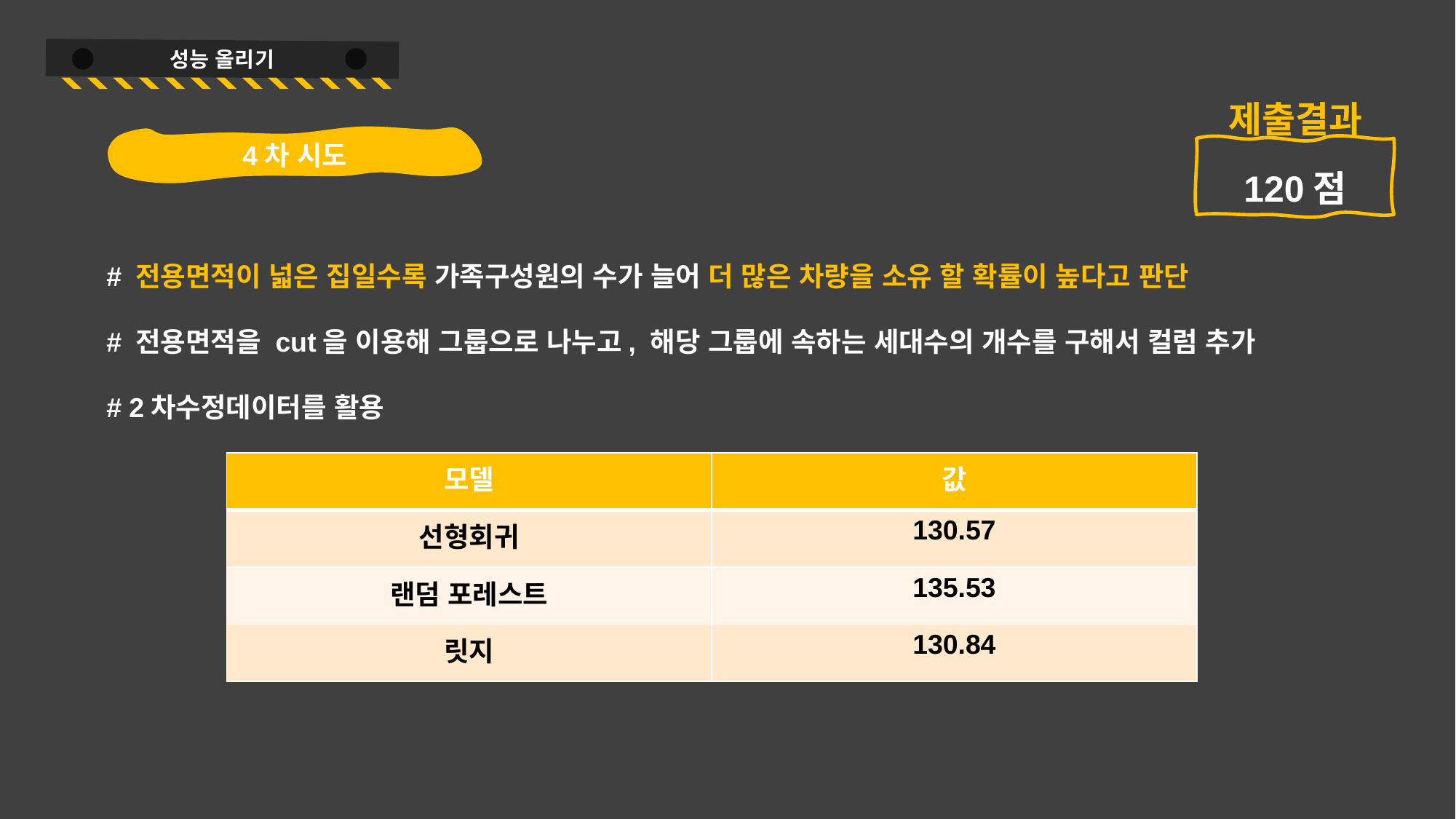

성능 올리기

제출결과

4차 시도
120점
# 전용면적이 넓은 집일수록 가족구성원의 수가 늘어 더 많은 차량을 소유 할 확률이 높다고 판단
# 전용면적을 cut을 이용해 그룹으로 나누고, 해당 그룹에 속하는 세대수의 개수를 구해서 컬럼 추가
# 2차수정데이터를 활용
| 모델 | 값 |
| --- | --- |
| 선형회귀 | 130.57 |
| 랜덤 포레스트 | 135.53 |
| 릿지 | 130.84 |